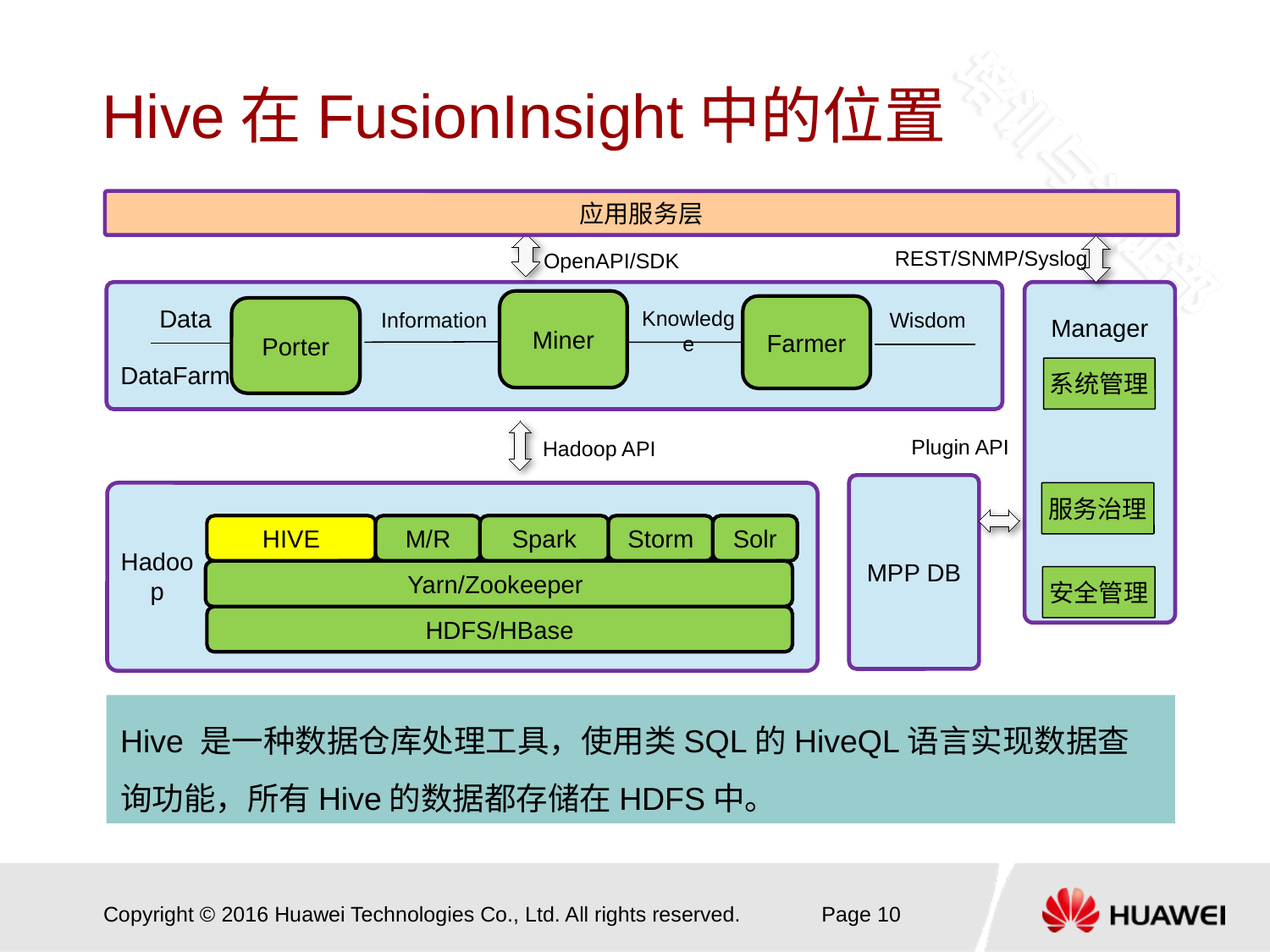

# Hive在FusionInsight中的位置

应用服务层
REST/SNMP/Syslog
OpenAPI/SDK

Miner
Data
Farmer
Knowledge
Porter
Information
Wisdom
Manager
DataFarm
系统管理
Plugin API
Hadoop API

MPP DB

服务治理

HIVE
M/R
Spark
Storm
Solr
Hadoop
Yarn/Zookeeper
安全管理
HDFS/HBase
Hive 是一种数据仓库处理工具，使用类SQL的HiveQL语言实现数据查询功能，所有Hive的数据都存储在HDFS中。